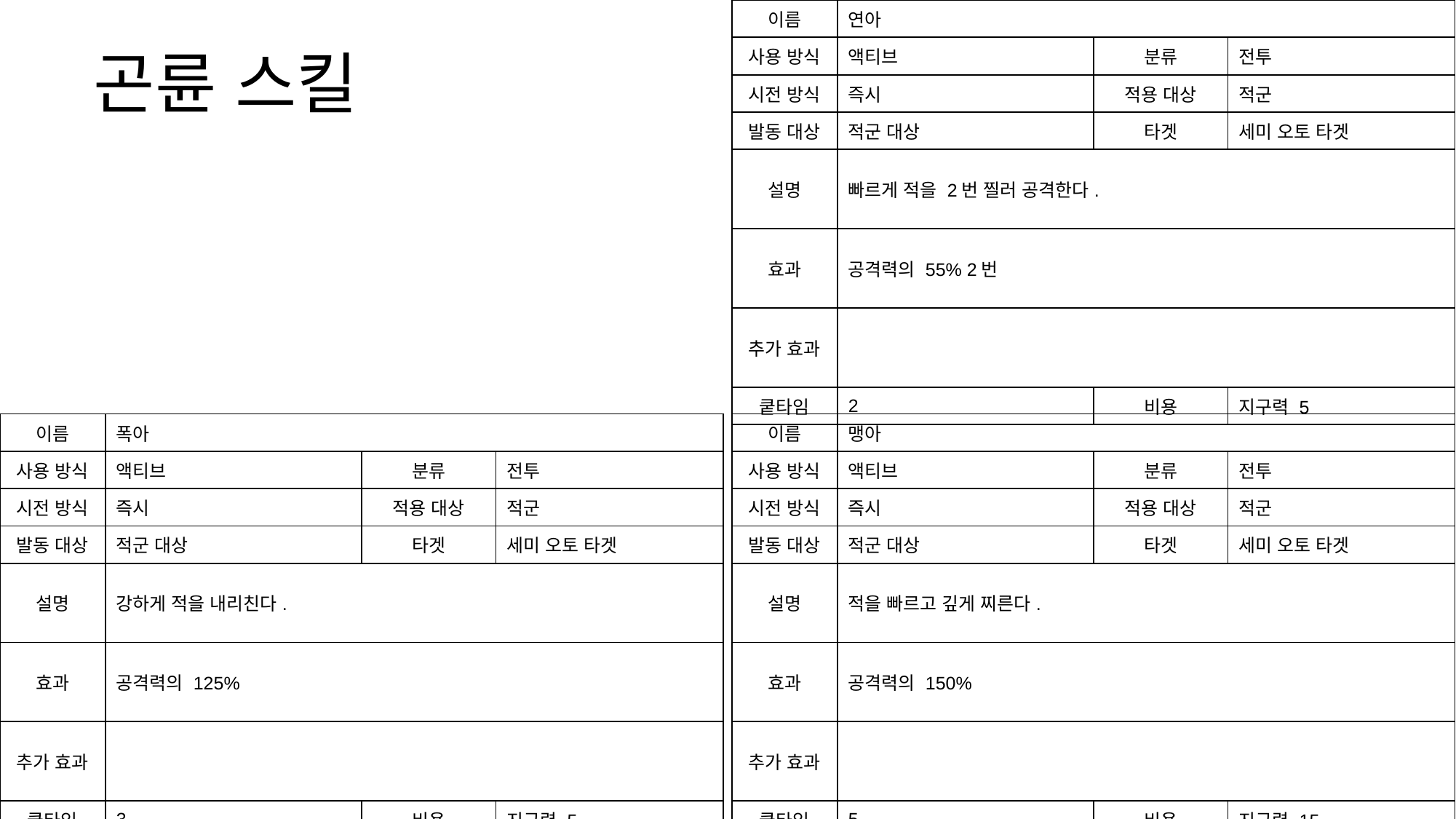

| 이름 | 연아 |  |  |
| --- | --- | --- | --- |
| 사용 방식 | 액티브 | 분류 | 전투 |
| 시전 방식 | 즉시 | 적용 대상 | 적군 |
| 발동 대상 | 적군 대상 | 타겟 | 세미 오토 타겟 |
| 설명 | 빠르게 적을 2번 찔러 공격한다. |  |  |
| 효과 | 공격력의 55% 2번 |  |  |
| 추가 효과 |  |  |  |
| 쿹타임 | 2 | 비용 | 지구력 5 |
곤륜 스킬
| 이름 | 맹아 |  |  |
| --- | --- | --- | --- |
| 사용 방식 | 액티브 | 분류 | 전투 |
| 시전 방식 | 즉시 | 적용 대상 | 적군 |
| 발동 대상 | 적군 대상 | 타겟 | 세미 오토 타겟 |
| 설명 | 적을 빠르고 깊게 찌른다. |  |  |
| 효과 | 공격력의 150% |  |  |
| 추가 효과 |  |  |  |
| 쿹타임 | 5 | 비용 | 지구력 15 |
| 이름 | 폭아 |  |  |
| --- | --- | --- | --- |
| 사용 방식 | 액티브 | 분류 | 전투 |
| 시전 방식 | 즉시 | 적용 대상 | 적군 |
| 발동 대상 | 적군 대상 | 타겟 | 세미 오토 타겟 |
| 설명 | 강하게 적을 내리친다. |  |  |
| 효과 | 공격력의 125% |  |  |
| 추가 효과 |  |  |  |
| 쿹타임 | 3 | 비용 | 지구력 5 |